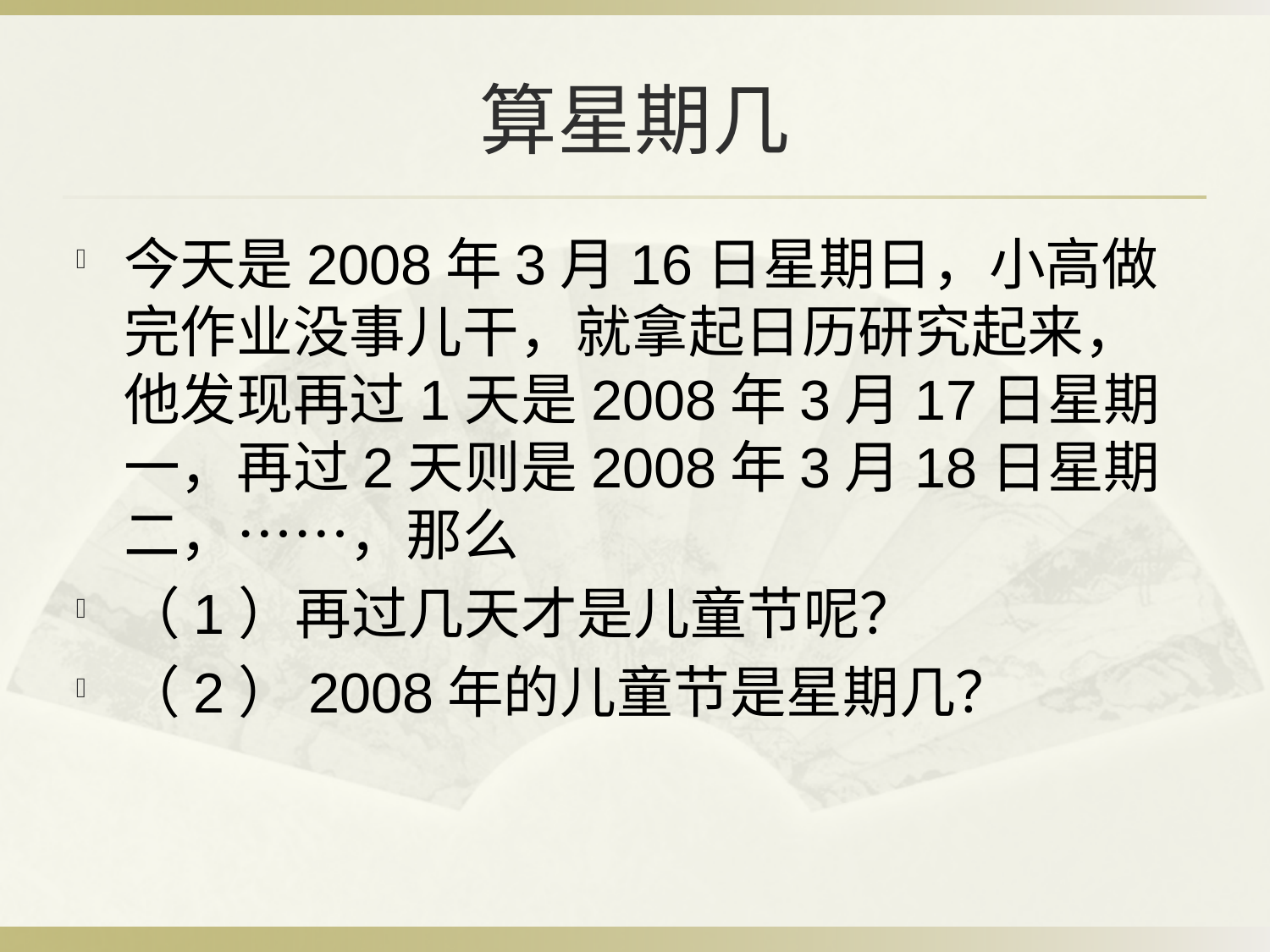

# 算星期几
今天是2008年3月16日星期日，小高做完作业没事儿干，就拿起日历研究起来，他发现再过1天是2008年3月17日星期一，再过2天则是2008年3月18日星期二，……，那么
（1）再过几天才是儿童节呢？
（2）2008年的儿童节是星期几？